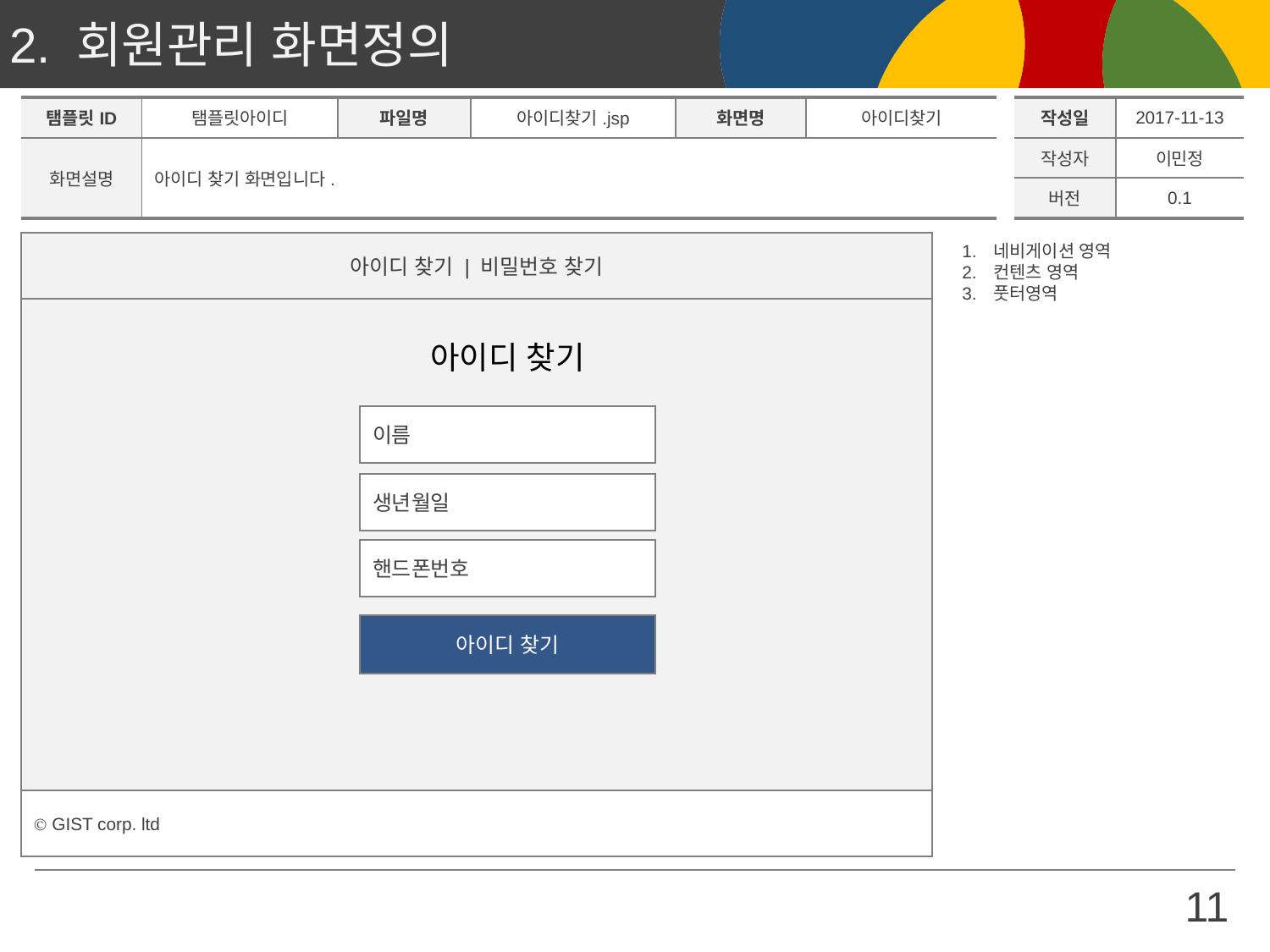

| 탬플릿ID | 탬플릿아이디 | 파일명 | 아이디찾기.jsp | 화면명 | 아이디찾기 |  | 작성일 | 2017-11-13 |
| --- | --- | --- | --- | --- | --- | --- | --- | --- |
| 화면설명 | 아이디 찾기 화면입니다. |  |  |  |  |  | 작성자 | 이민정 |
|  |  |  |  |  |  |  | 버전 | 0.1 |
아이디 찾기 | 비밀번호 찾기
네비게이션 영역
컨텐츠 영역
풋터영역

아이디 찾기
이름
생년월일
핸드폰번호
아이디 찾기
Ⓒ GIST corp. ltd